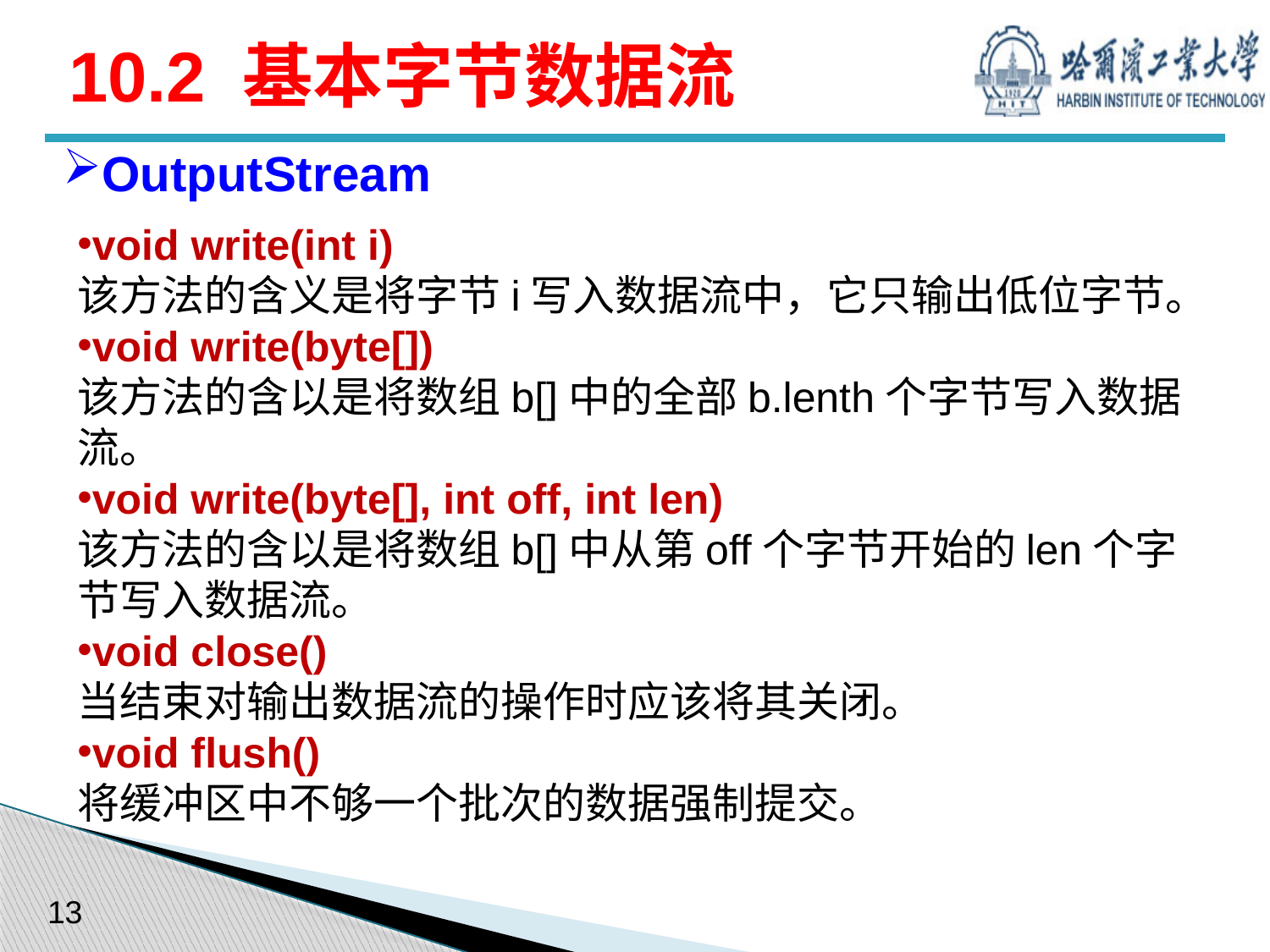

# 10.2 基本字节数据流
OutputStream
void write(int i)
该方法的含义是将字节i写入数据流中，它只输出低位字节。
void write(byte[])
该方法的含以是将数组b[]中的全部b.lenth个字节写入数据流。
void write(byte[], int off, int len)
该方法的含以是将数组b[]中从第off个字节开始的len个字节写入数据流。
void close()
当结束对输出数据流的操作时应该将其关闭。
void flush()
将缓冲区中不够一个批次的数据强制提交。